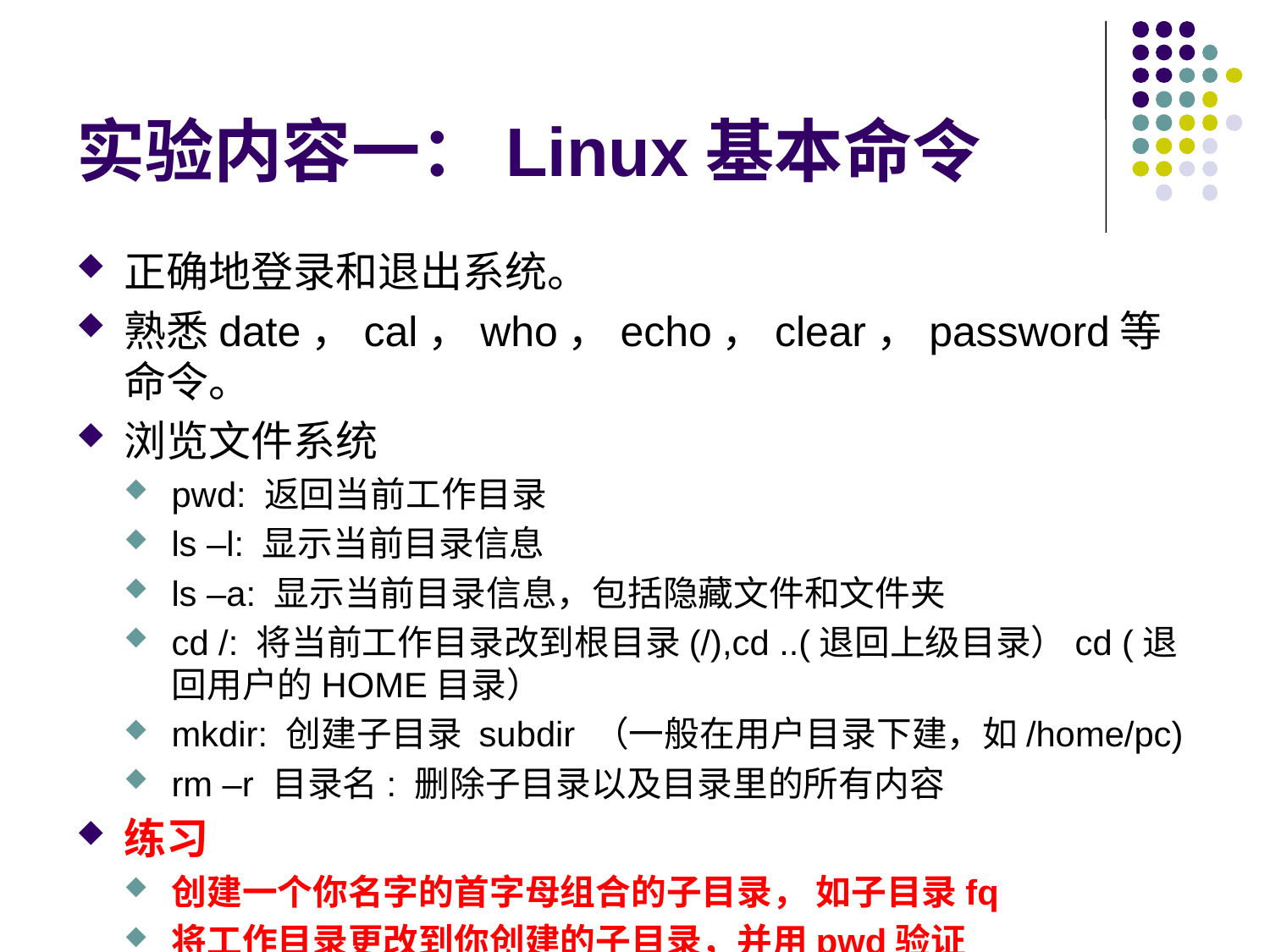

# 实验内容一：Linux基本命令
正确地登录和退出系统。
熟悉date，cal，who，echo，clear，password等命令。
浏览文件系统
pwd: 返回当前工作目录
ls –l: 显示当前目录信息
ls –a: 显示当前目录信息，包括隐藏文件和文件夹
cd /: 将当前工作目录改到根目录(/),cd ..(退回上级目录）cd (退回用户的HOME目录）
mkdir: 创建子目录 subdir （一般在用户目录下建，如/home/pc)
rm –r 目录名: 删除子目录以及目录里的所有内容
练习
创建一个你名字的首字母组合的子目录， 如子目录fq
将工作目录更改到你创建的子目录，并用pwd验证

5